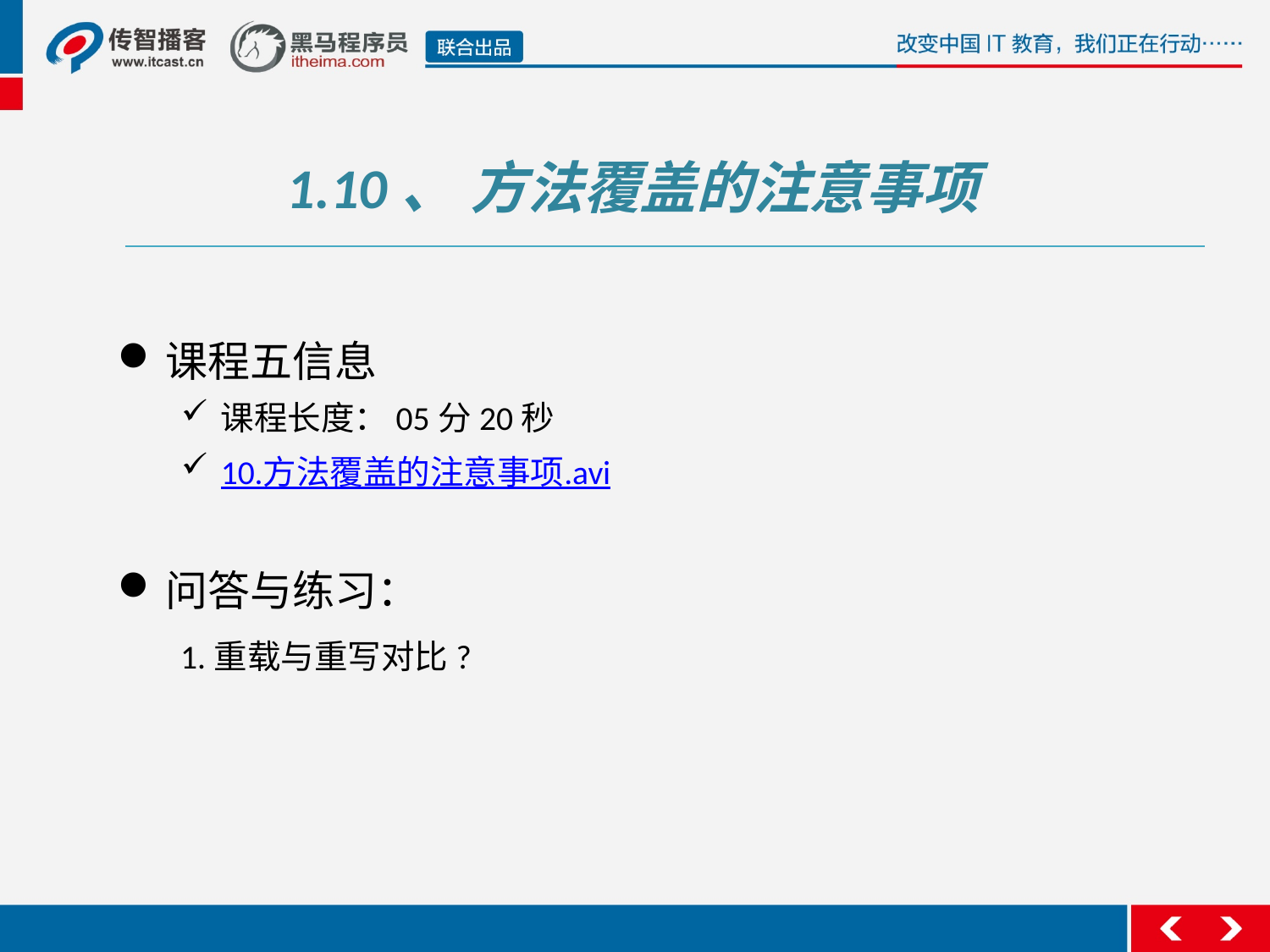

1.10、 方法覆盖的注意事项

课程五信息
课程长度：05分20秒
10.方法覆盖的注意事项.avi

问答与练习：
        1.重载与重写对比?